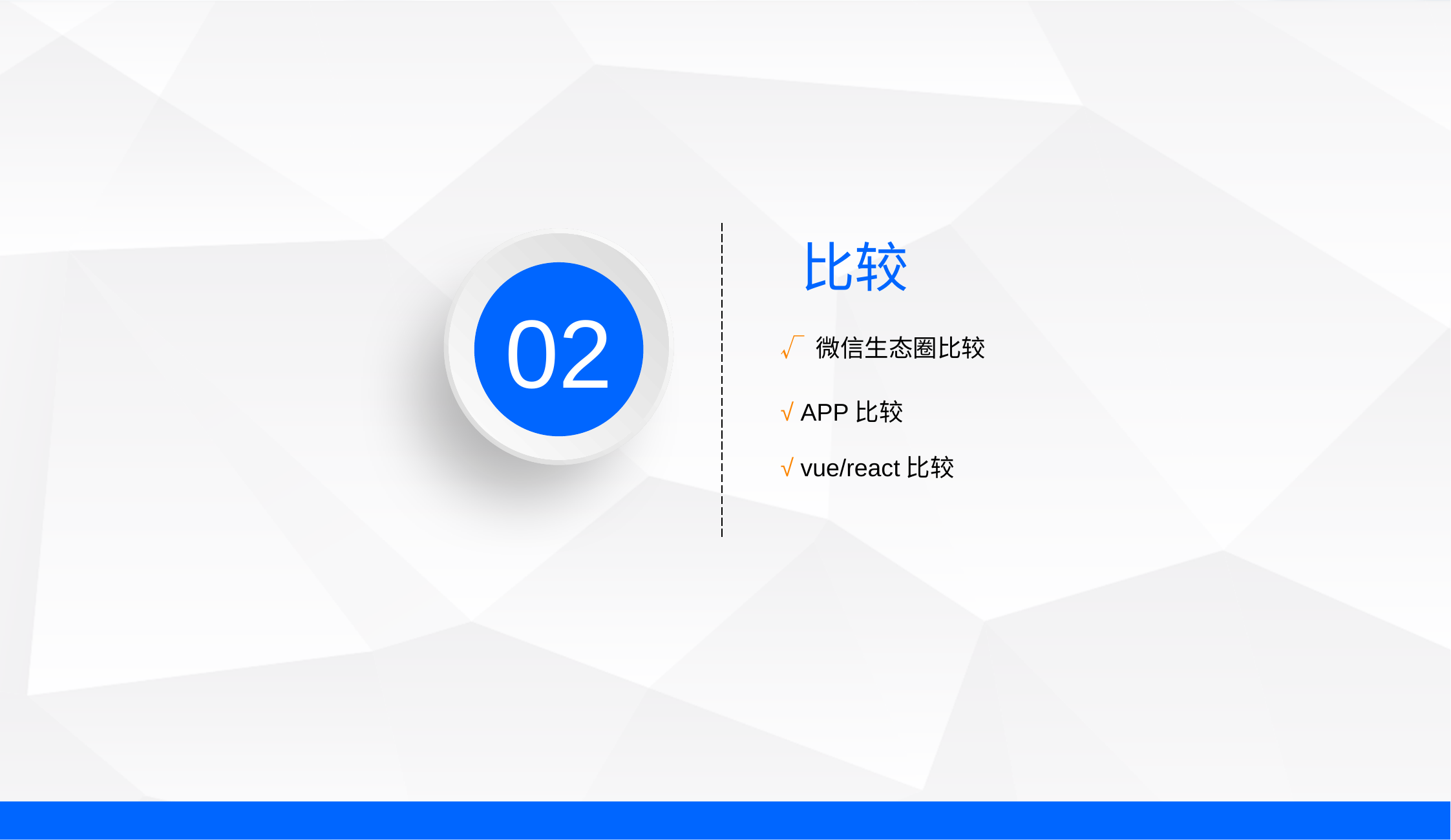

02
比较
√ 微信生态圈比较
√ APP比较
√ vue/react比较